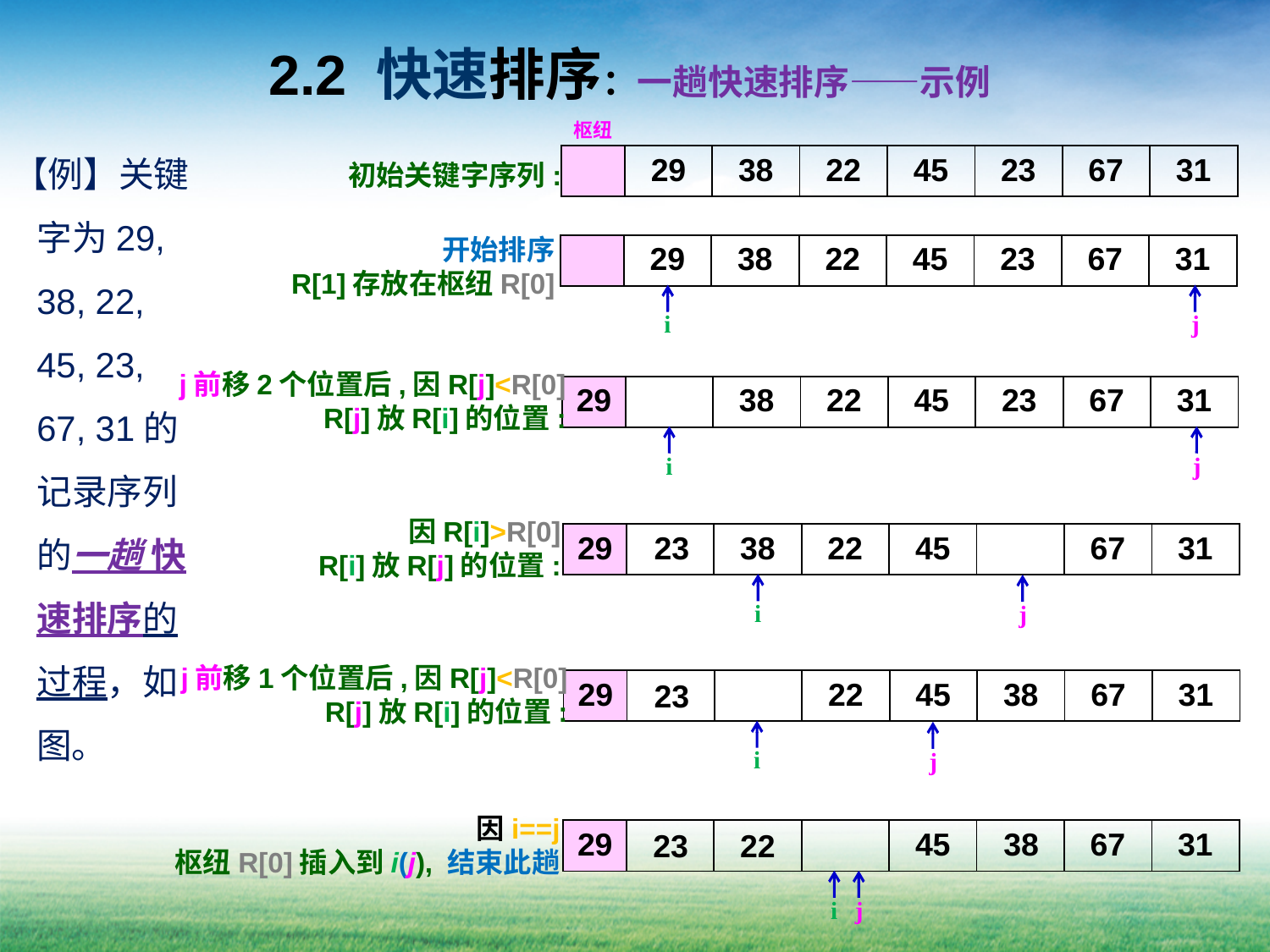

# 2.2 快速排序：一趟快速排序——示例
枢纽
【例】关键字为29, 38, 22, 45, 23, 67, 31的 记录序列的一趟 快速排序的过程，如图。
29
38
22
45
23
67
31
|  |  |  |  |  |  |  |  |
| --- | --- | --- | --- | --- | --- | --- | --- |
初始关键字序列:
开始排序
R[1]存放在枢纽R[0]
29
38
22
45
23
67
31
|  |  |  |  |  |  |  |  |
| --- | --- | --- | --- | --- | --- | --- | --- |

i

j
j前移2个位置后,因R[j]<R[0]
R[j]放R[i]的位置:
29
38
22
45
23
67
31
|  |  |  |  |  |  |  |  |
| --- | --- | --- | --- | --- | --- | --- | --- |

i

j
因R[i]>R[0]
R[i]放R[j]的位置:
29
23
38
22
45
67
31
|  |  |  |  |  |  |  |  |
| --- | --- | --- | --- | --- | --- | --- | --- |

i

j
j前移1个位置后,因R[j]<R[0]
R[j]放R[i]的位置:
29
22
45
38
67
31
23
|  |  |  |  |  |  |  |  |
| --- | --- | --- | --- | --- | --- | --- | --- |

i

j
因i==j
枢纽R[0]插入到i(j), 结束此趟
29
45
38
67
31
22
23
|  |  |  |  |  |  |  |  |
| --- | --- | --- | --- | --- | --- | --- | --- |

i

j